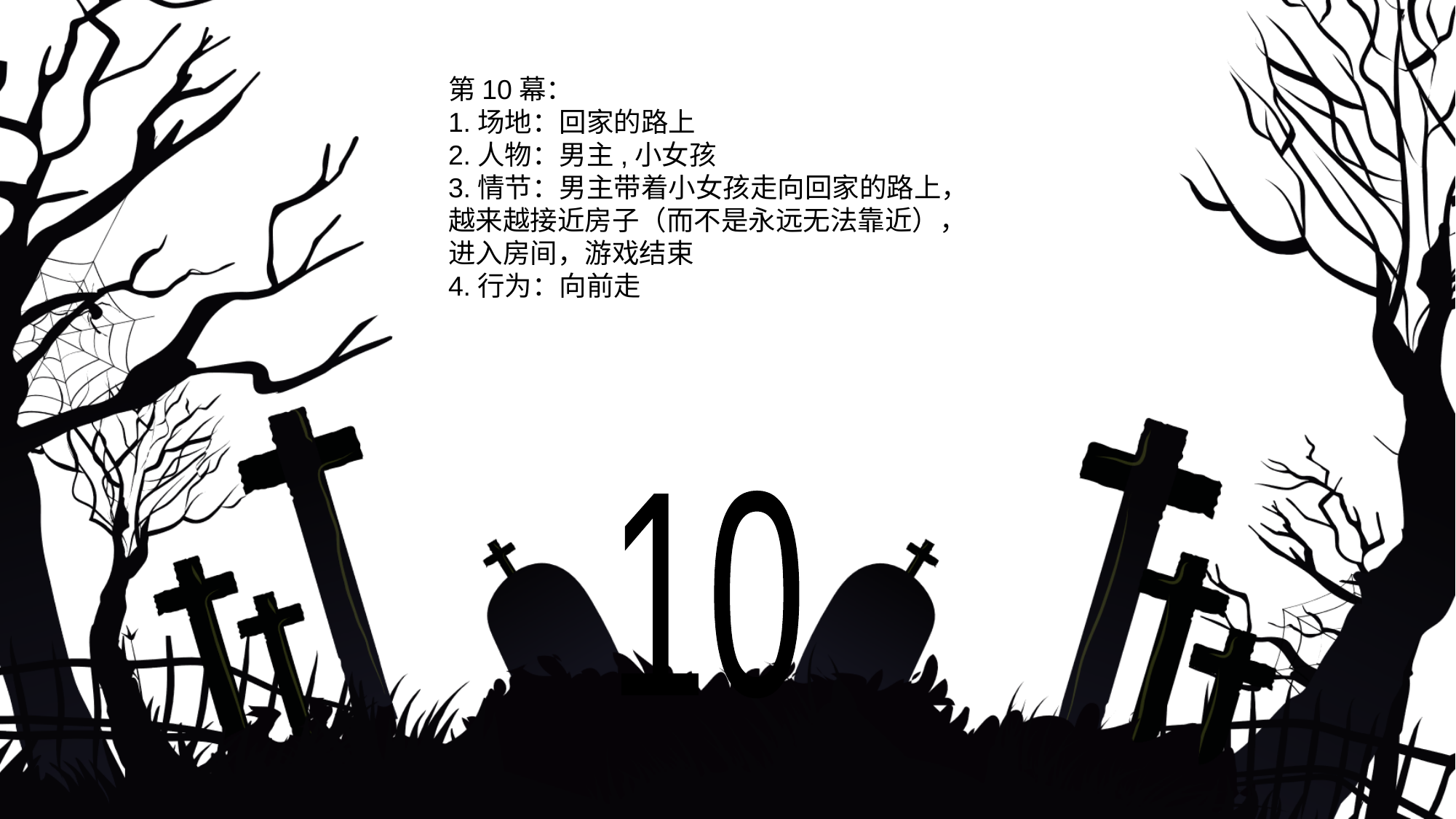

第10幕：
1.场地：回家的路上
2.人物：男主,小女孩
3.情节：男主带着小女孩走向回家的路上，越来越接近房子（而不是永远无法靠近），进入房间，游戏结束
4.行为：向前走

10